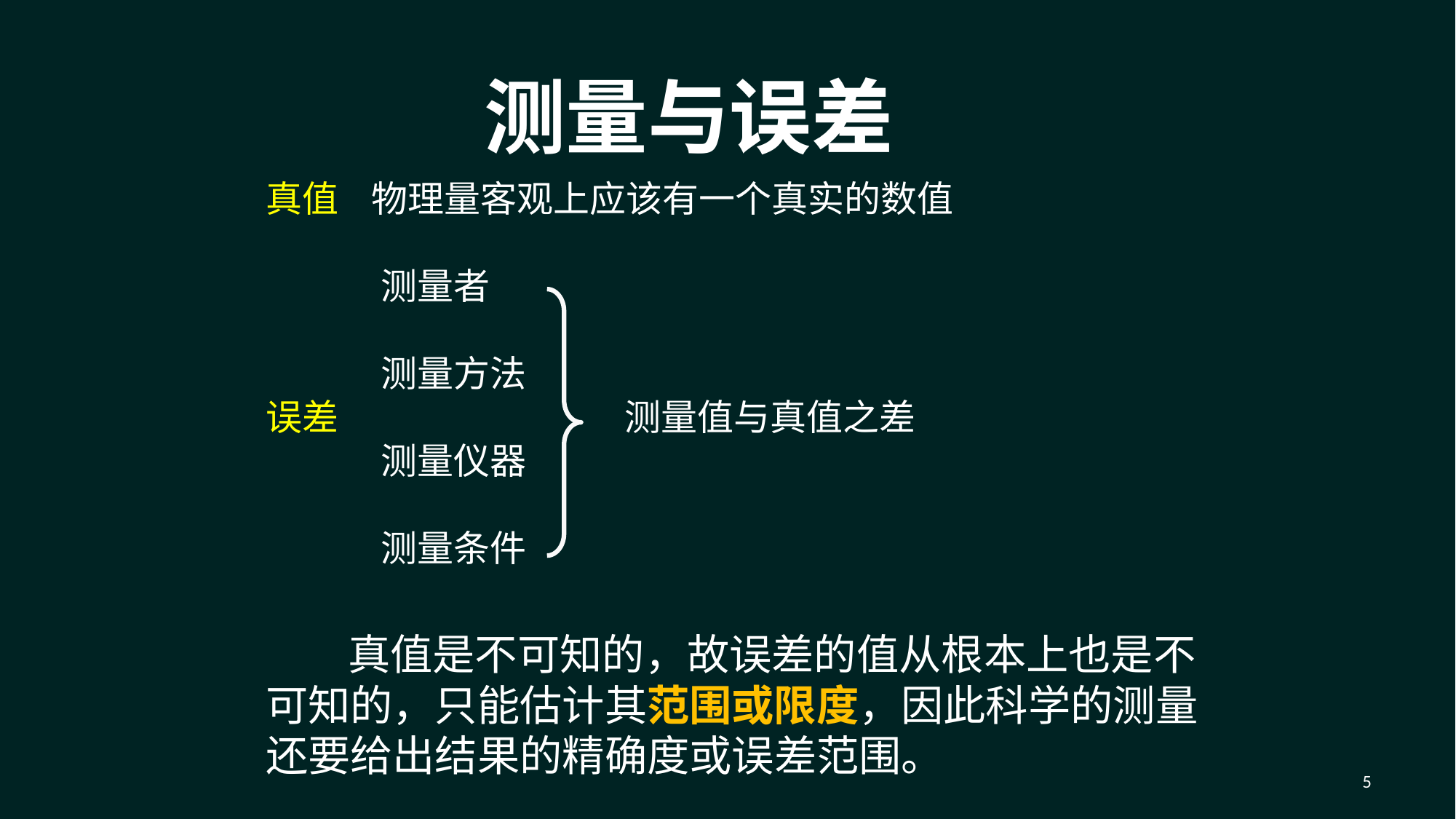

测量与误差
真值    物理量客观上应该有一个真实的数值

             测量者

             测量方法
误差                                   测量值与真值之差
             测量仪器

             测量条件

         真值是不可知的，故误差的值从根本上也是不可知的，只能估计其范围或限度，因此科学的测量还要给出结果的精确度或误差范围。

5